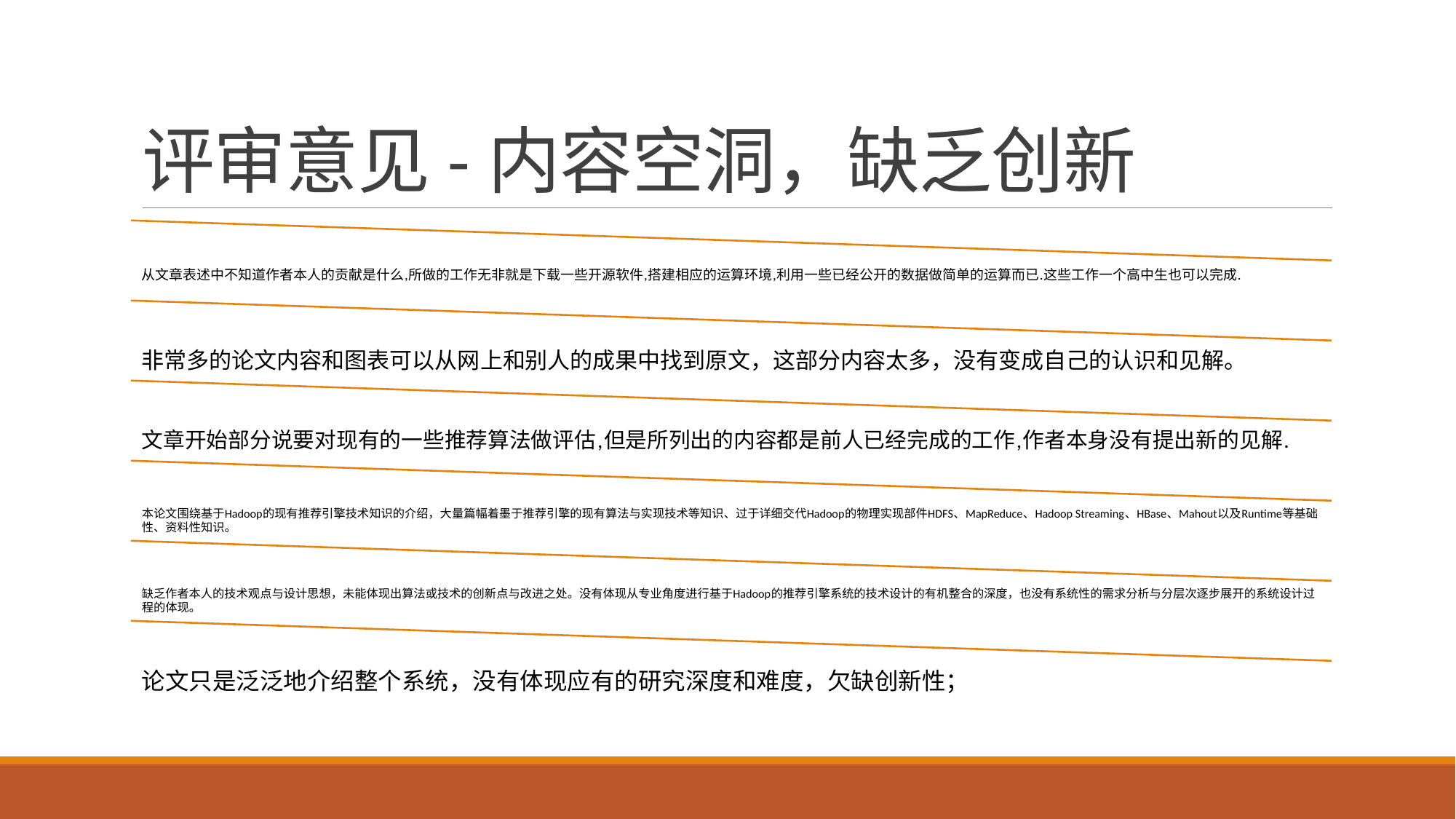

# 评审意见-内容空洞，缺乏创新
从文章表述中不知道作者本人的贡献是什么,所做的工作无非就是下载一些开源软件,搭建相应的运算环境,利用一些已经公开的数据做简单的运算而已.这些工作一个高中生也可以完成.
非常多的论文内容和图表可以从网上和别人的成果中找到原文，这部分内容太多，没有变成自己的认识和见解。
文章开始部分说要对现有的一些推荐算法做评估,但是所列出的内容都是前人已经完成的工作,作者本身没有提出新的见解.
本论文围绕基于Hadoop的现有推荐引擎技术知识的介绍，大量篇幅着墨于推荐引擎的现有算法与实现技术等知识、过于详细交代Hadoop的物理实现部件HDFS、MapReduce、Hadoop Streaming、HBase、Mahout以及Runtime等基础性、资料性知识。
论文只是泛泛地介绍整个系统，没有体现应有的研究深度和难度，欠缺创新性；
缺乏作者本人的技术观点与设计思想，未能体现出算法或技术的创新点与改进之处。没有体现从专业角度进行基于Hadoop的推荐引擎系统的技术设计的有机整合的深度，也没有系统性的需求分析与分层次逐步展开的系统设计过程的体现。